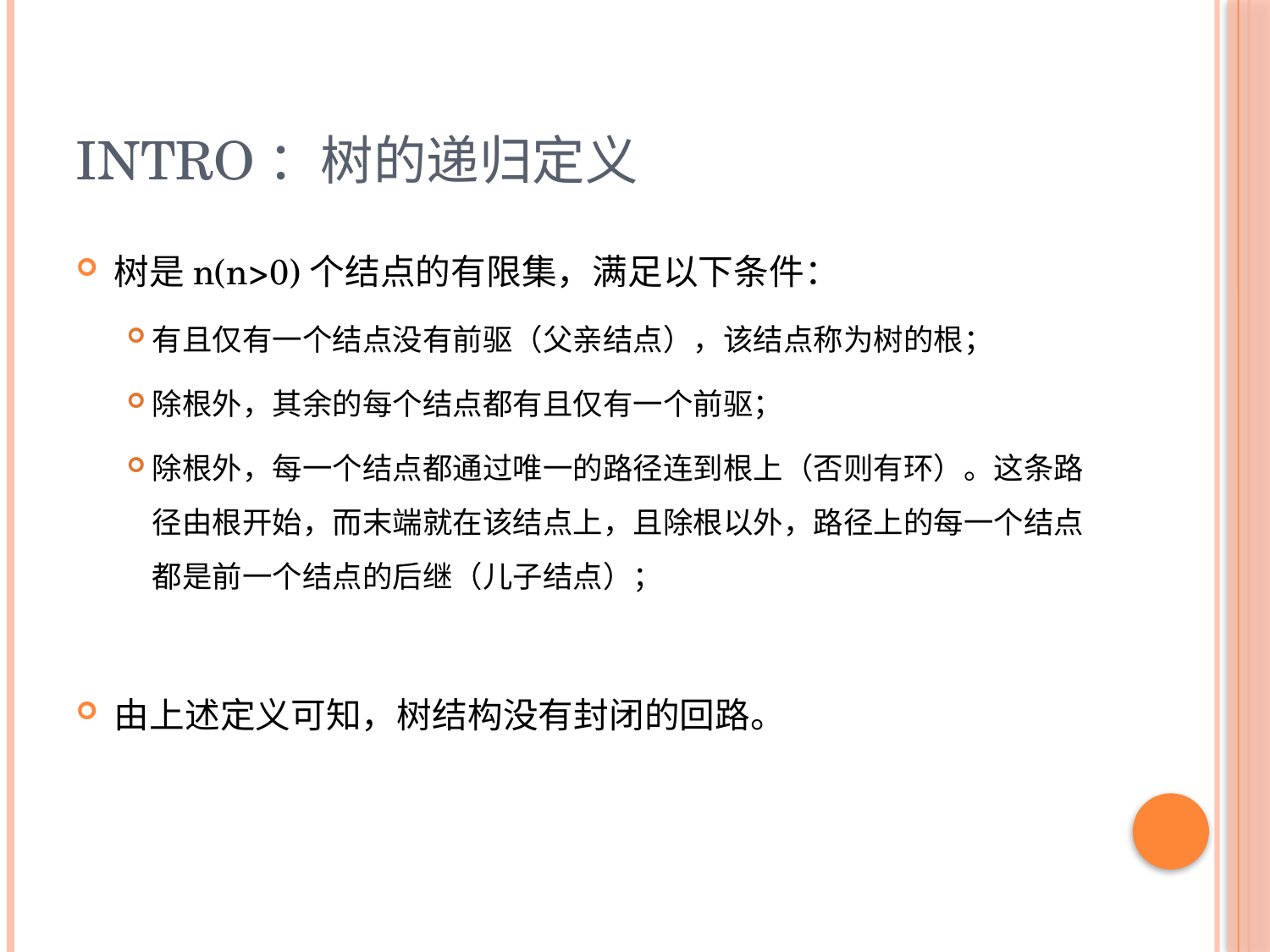

# Intro：树的递归定义
树是n(n>0)个结点的有限集，满足以下条件：
有且仅有一个结点没有前驱（父亲结点），该结点称为树的根；
除根外，其余的每个结点都有且仅有一个前驱；
除根外，每一个结点都通过唯一的路径连到根上（否则有环）。这条路径由根开始，而末端就在该结点上，且除根以外，路径上的每一个结点都是前一个结点的后继（儿子结点）；

由上述定义可知，树结构没有封闭的回路。